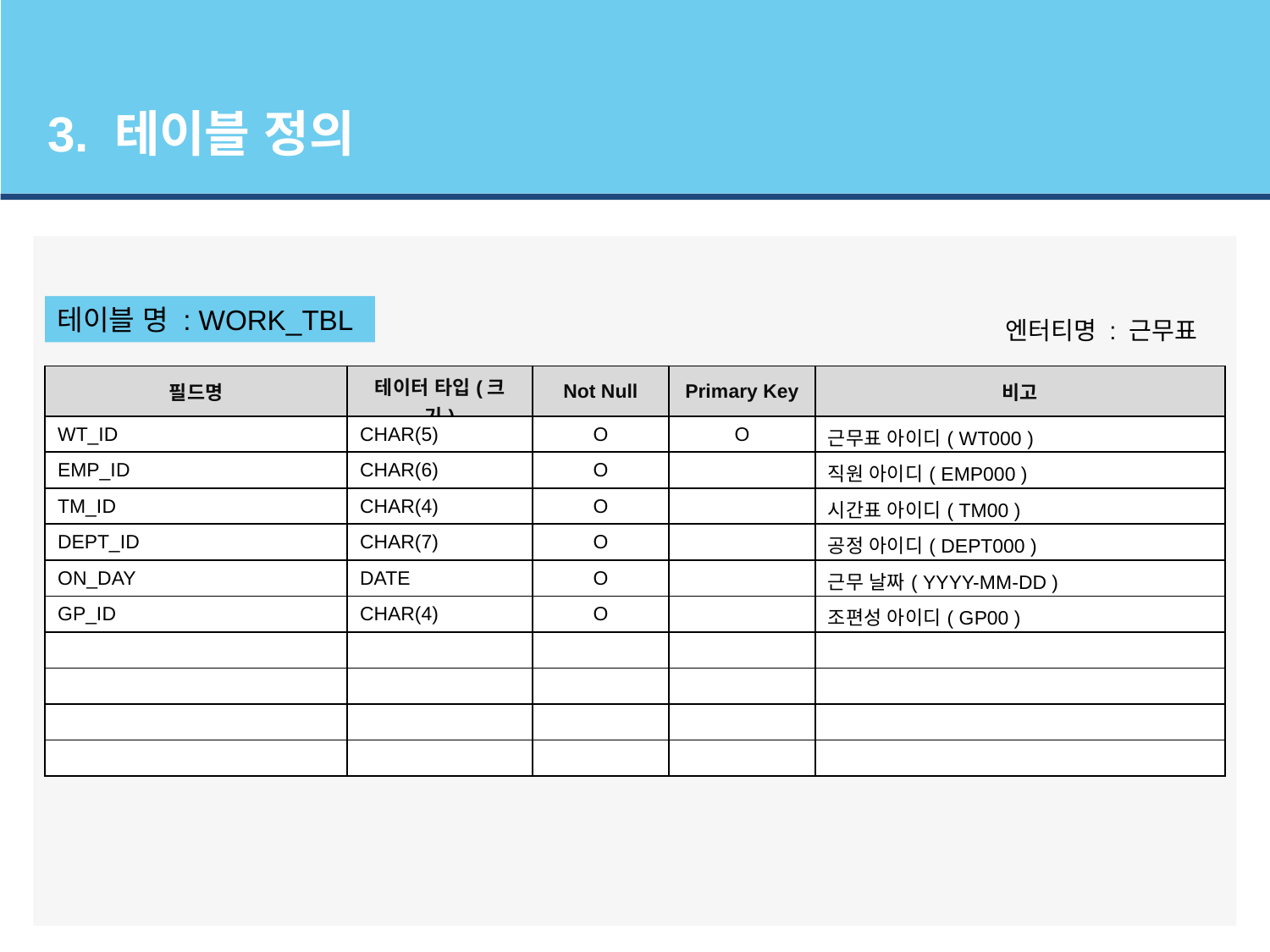

3. 테이블 정의

테이블 명 : WORK_TBL
엔터티명 : 근무표
| 필드명 | 테이터 타입(크기) | Not Null | Primary Key | 비고 |
| --- | --- | --- | --- | --- |
| WT\_ID | CHAR(5) | O | O | 근무표 아이디( WT000 ) |
| EMP\_ID | CHAR(6) | O |  | 직원 아이디( EMP000 ) |
| TM\_ID | CHAR(4) | O |  | 시간표 아이디( TM00 ) |
| DEPT\_ID | CHAR(7) | O |  | 공정 아이디( DEPT000 ) |
| ON\_DAY | DATE | O |  | 근무 날짜( YYYY-MM-DD ) |
| GP\_ID | CHAR(4) | O |  | 조편성 아이디( GP00 ) |
|  |  |  |  |  |
|  |  |  |  |  |
|  |  |  |  |  |
|  |  |  |  |  |